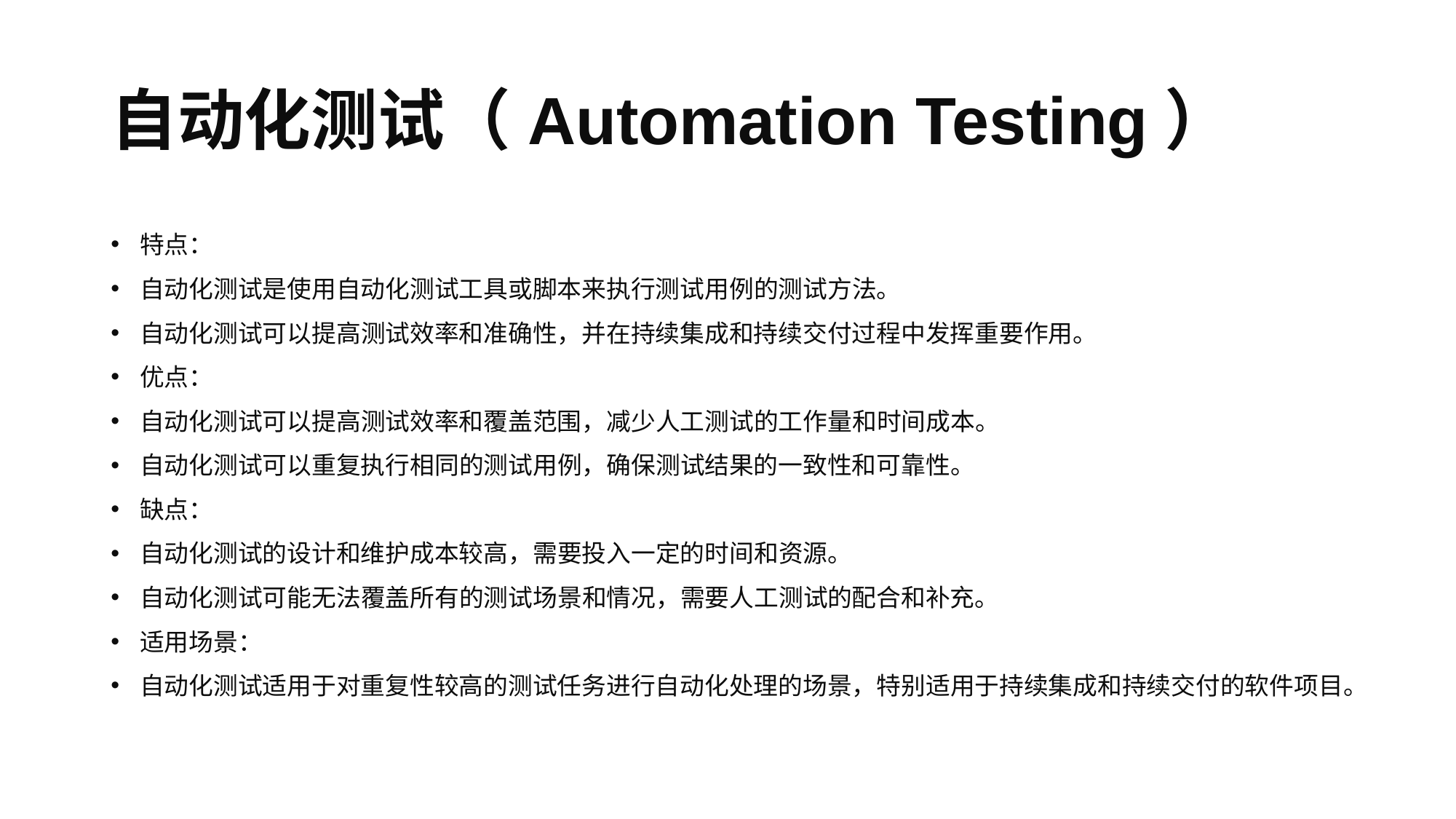

# 自动化测试（Automation Testing）
特点：
自动化测试是使用自动化测试工具或脚本来执行测试用例的测试方法。
自动化测试可以提高测试效率和准确性，并在持续集成和持续交付过程中发挥重要作用。
优点：
自动化测试可以提高测试效率和覆盖范围，减少人工测试的工作量和时间成本。
自动化测试可以重复执行相同的测试用例，确保测试结果的一致性和可靠性。
缺点：
自动化测试的设计和维护成本较高，需要投入一定的时间和资源。
自动化测试可能无法覆盖所有的测试场景和情况，需要人工测试的配合和补充。
适用场景：
自动化测试适用于对重复性较高的测试任务进行自动化处理的场景，特别适用于持续集成和持续交付的软件项目。